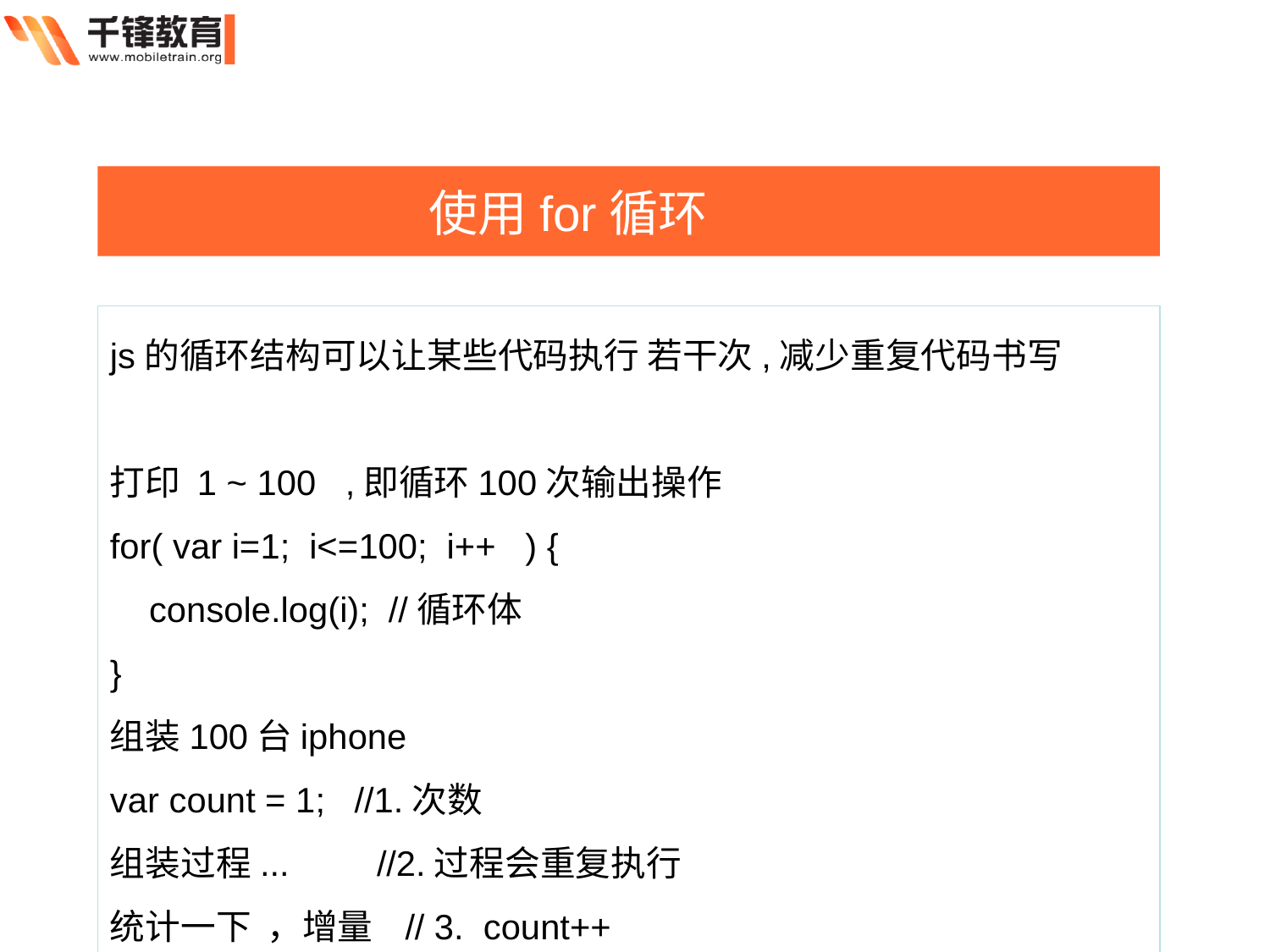

使用for循环
js的循环结构可以让某些代码执行 若干次,减少重复代码书写

打印 1 ~ 100   ,即循环100次输出操作
for( var i=1;  i<=100;  i++   ) {
    console.log(i);  //循环体
}
组装100台iphone
var count = 1;   //1.次数
组装过程...         //2.过程会重复执行
统计一下  ，增量   // 3.  count++
需要判断是否还需要 继续组装 count <=100